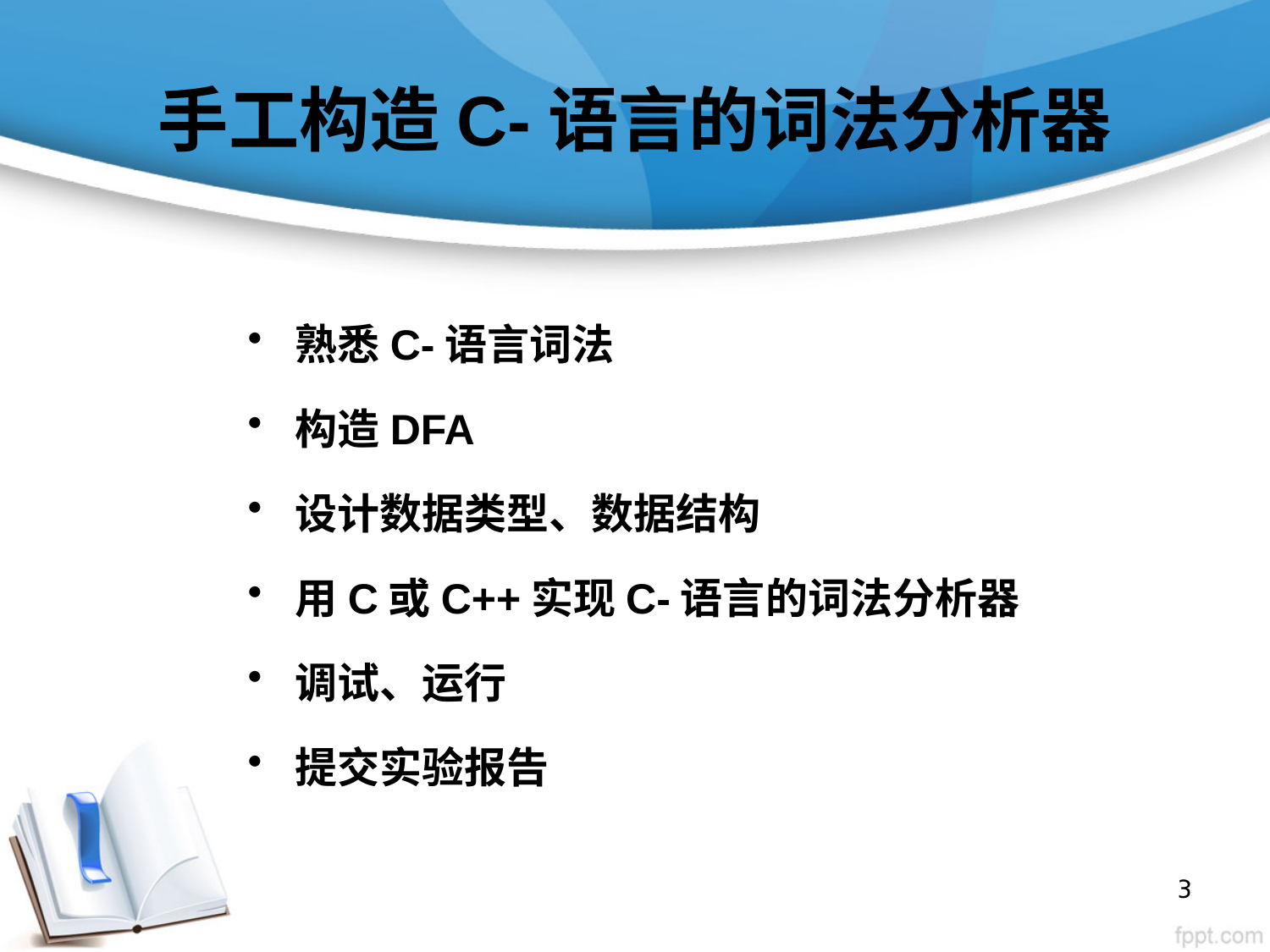

# 手工构造C-语言的词法分析器
熟悉C-语言词法
构造DFA
设计数据类型、数据结构
用C或C++实现C-语言的词法分析器
调试、运行
提交实验报告
3